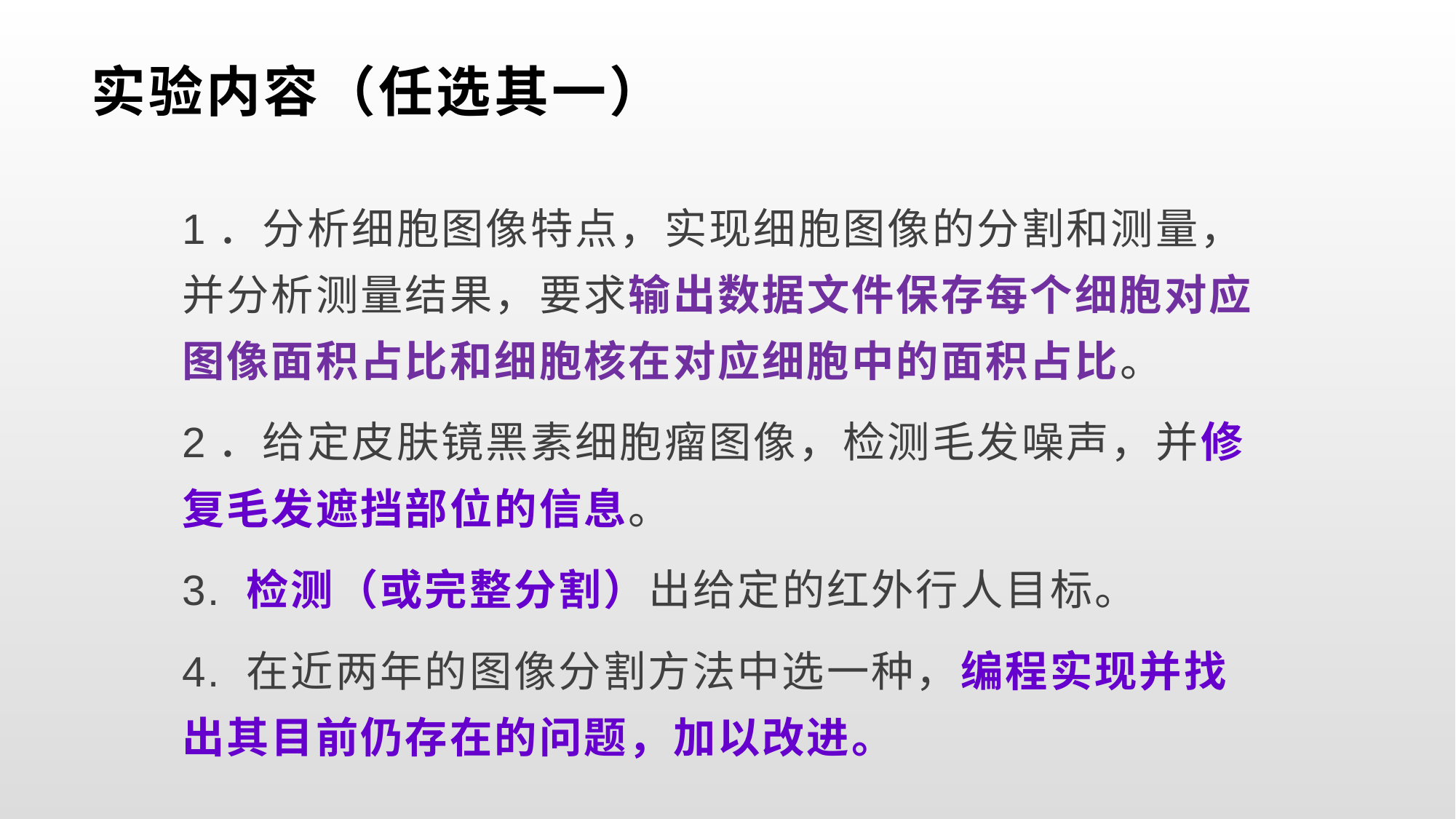

# 实验内容（任选其一）
1．分析细胞图像特点，实现细胞图像的分割和测量，并分析测量结果，要求输出数据文件保存每个细胞对应图像面积占比和细胞核在对应细胞中的面积占比。
2．给定皮肤镜黑素细胞瘤图像，检测毛发噪声，并修复毛发遮挡部位的信息。
3. 检测（或完整分割）出给定的红外行人目标。
4. 在近两年的图像分割方法中选一种，编程实现并找出其目前仍存在的问题，加以改进。